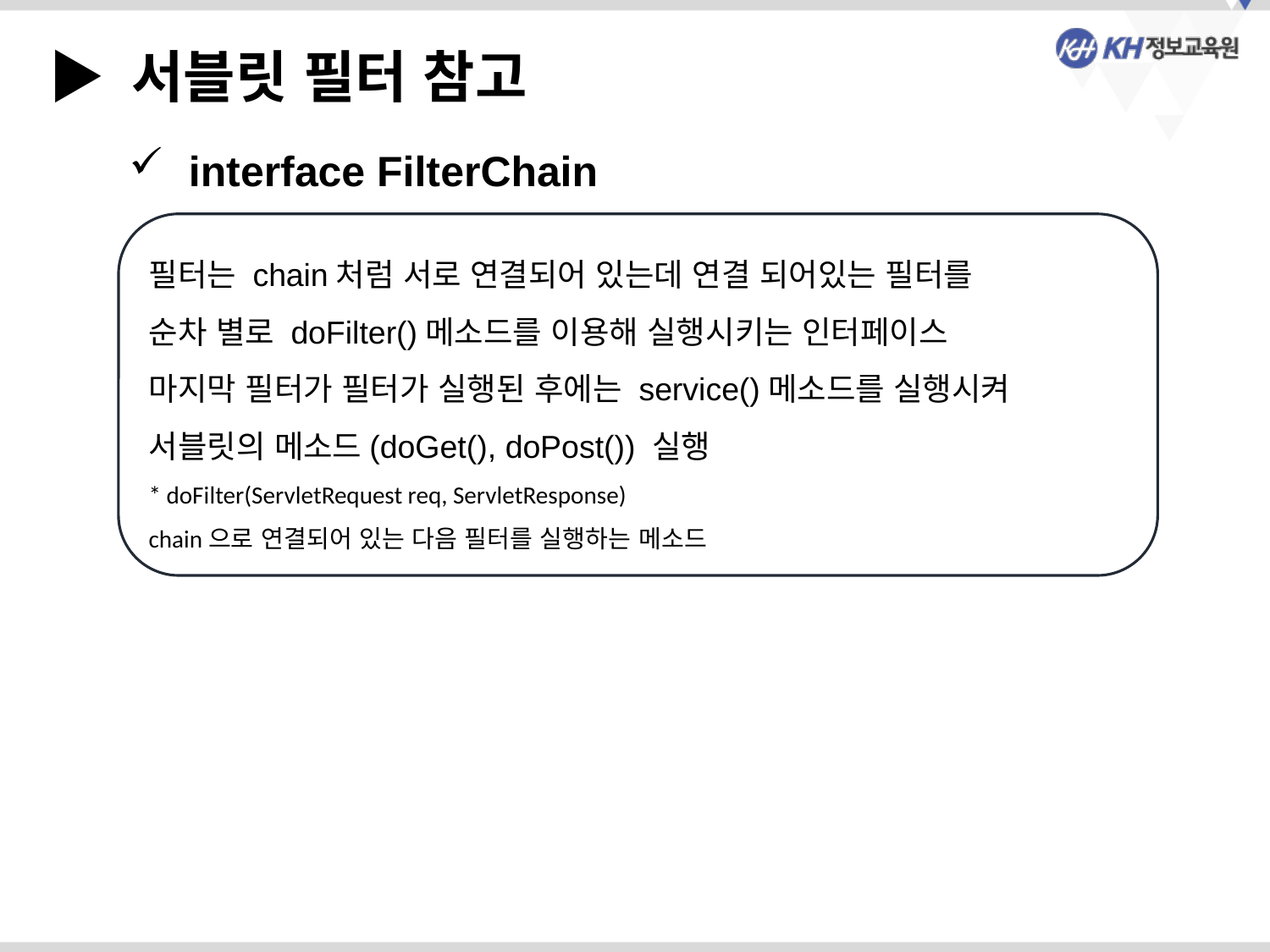

▶ 서블릿 필터 참고
 interface FilterChain
필터는 chain처럼 서로 연결되어 있는데 연결 되어있는 필터를
순차 별로 doFilter()메소드를 이용해 실행시키는 인터페이스
마지막 필터가 필터가 실행된 후에는 service()메소드를 실행시켜
서블릿의 메소드(doGet(), doPost()) 실행
* doFilter(ServletRequest req, ServletResponse)
chain으로 연결되어 있는 다음 필터를 실행하는 메소드